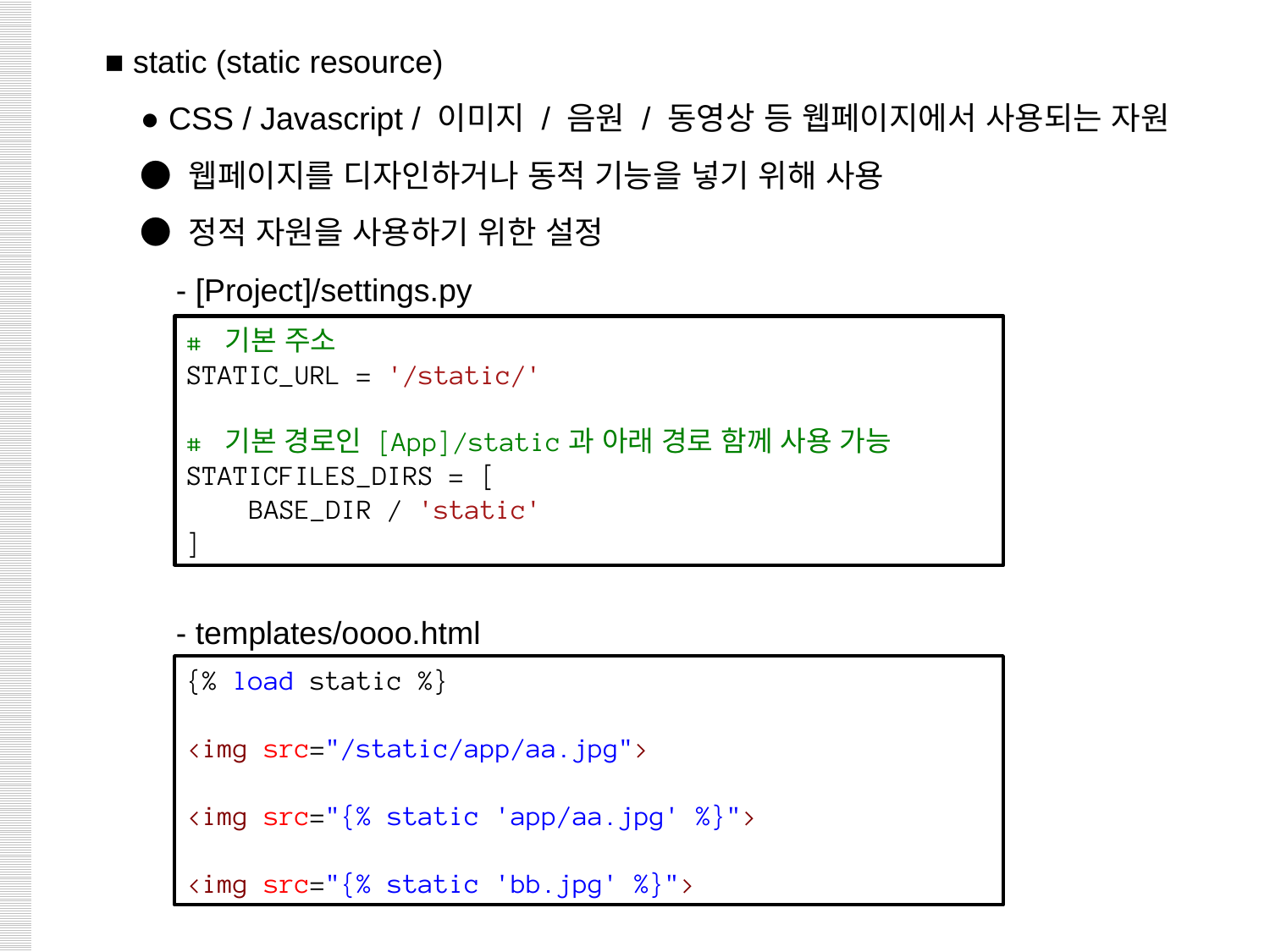

■ static (static resource)
    ● CSS / Javascript / 이미지 / 음원 / 동영상 등 웹페이지에서 사용되는 자원
    ● 웹페이지를 디자인하거나 동적 기능을 넣기 위해 사용
    ● 정적 자원을 사용하기 위한 설정
        - [Project]/settings.py

        - templates/oooo.html
# 기본 주소
STATIC_URL = '/static/'
# 기본 경로인 [App]/static과 아래 경로 함께 사용 가능
STATICFILES_DIRS = [
    BASE_DIR / 'static'
]
{% load static %}
<img src="/static/app/aa.jpg">

<img src="{% static 'app/aa.jpg' %}">

<img src="{% static 'bb.jpg' %}">